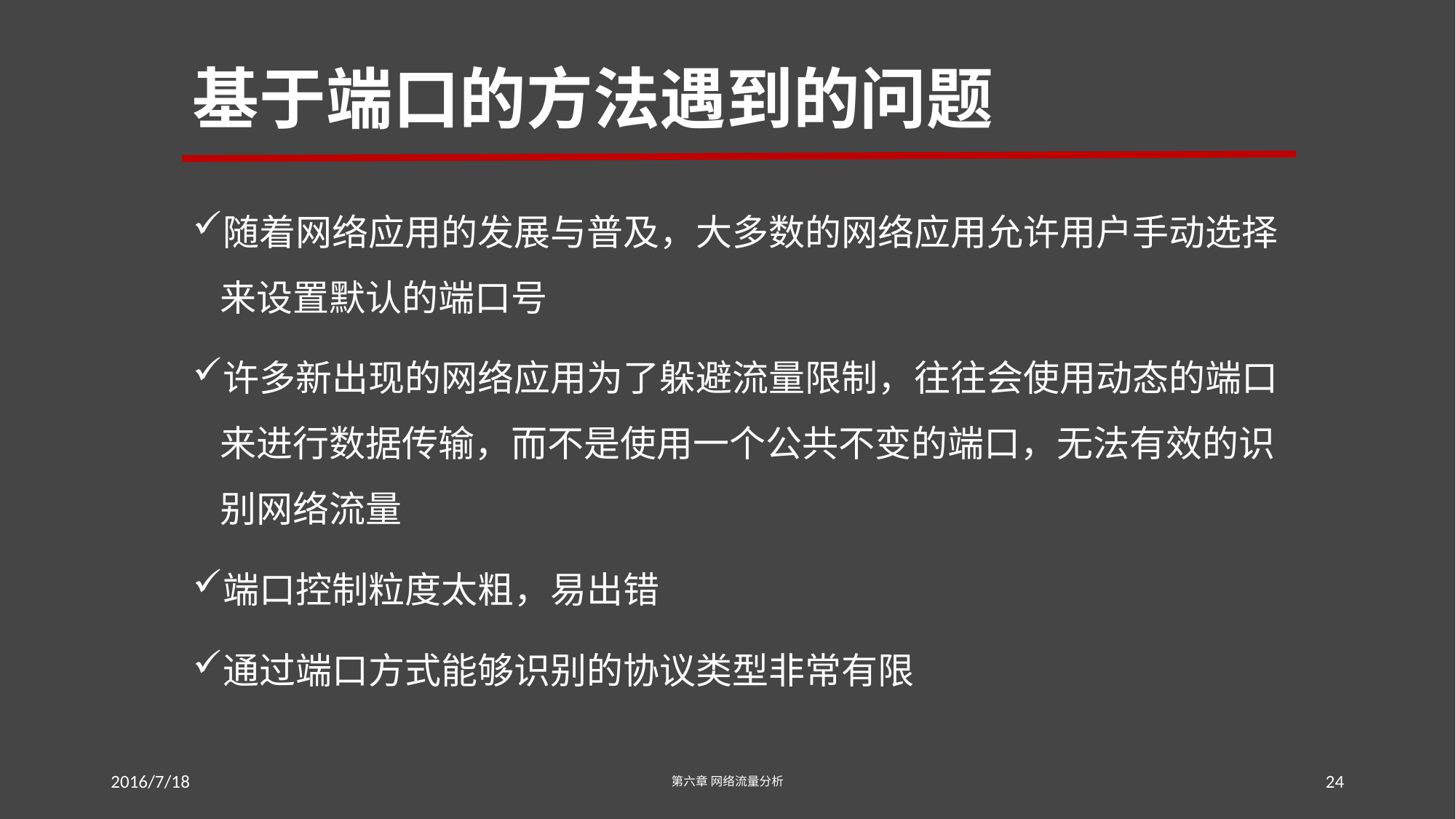

# 基于端口的方法遇到的问题
随着网络应用的发展与普及，大多数的网络应用允许用户手动选择来设置默认的端口号
许多新出现的网络应用为了躲避流量限制，往往会使用动态的端口来进行数据传输，而不是使用一个公共不变的端口，无法有效的识别网络流量
端口控制粒度太粗，易出错
通过端口方式能够识别的协议类型非常有限

2016/7/18
第六章 网络流量分析
24